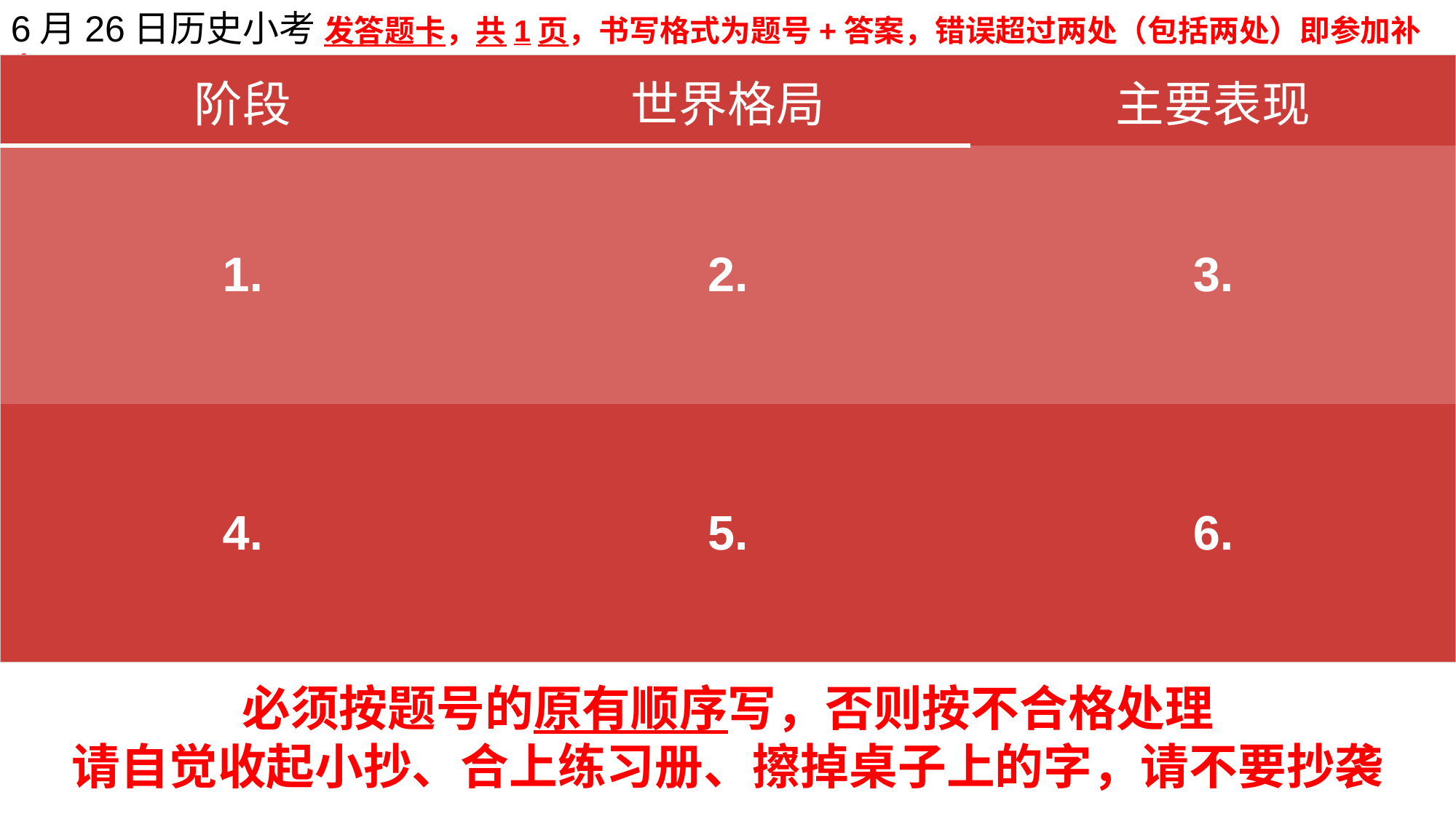

6月26日历史小考 发答题卡，共1页，书写格式为题号+答案，错误超过两处（包括两处）即参加补考
| 阶段 | 世界格局 | 主要表现 |
| --- | --- | --- |
| 1. | 2. | 3. |
| 4. | 5. | 6. |
必须按题号的原有顺序写，否则按不合格处理
请自觉收起小抄、合上练习册、擦掉桌子上的字，请不要抄袭